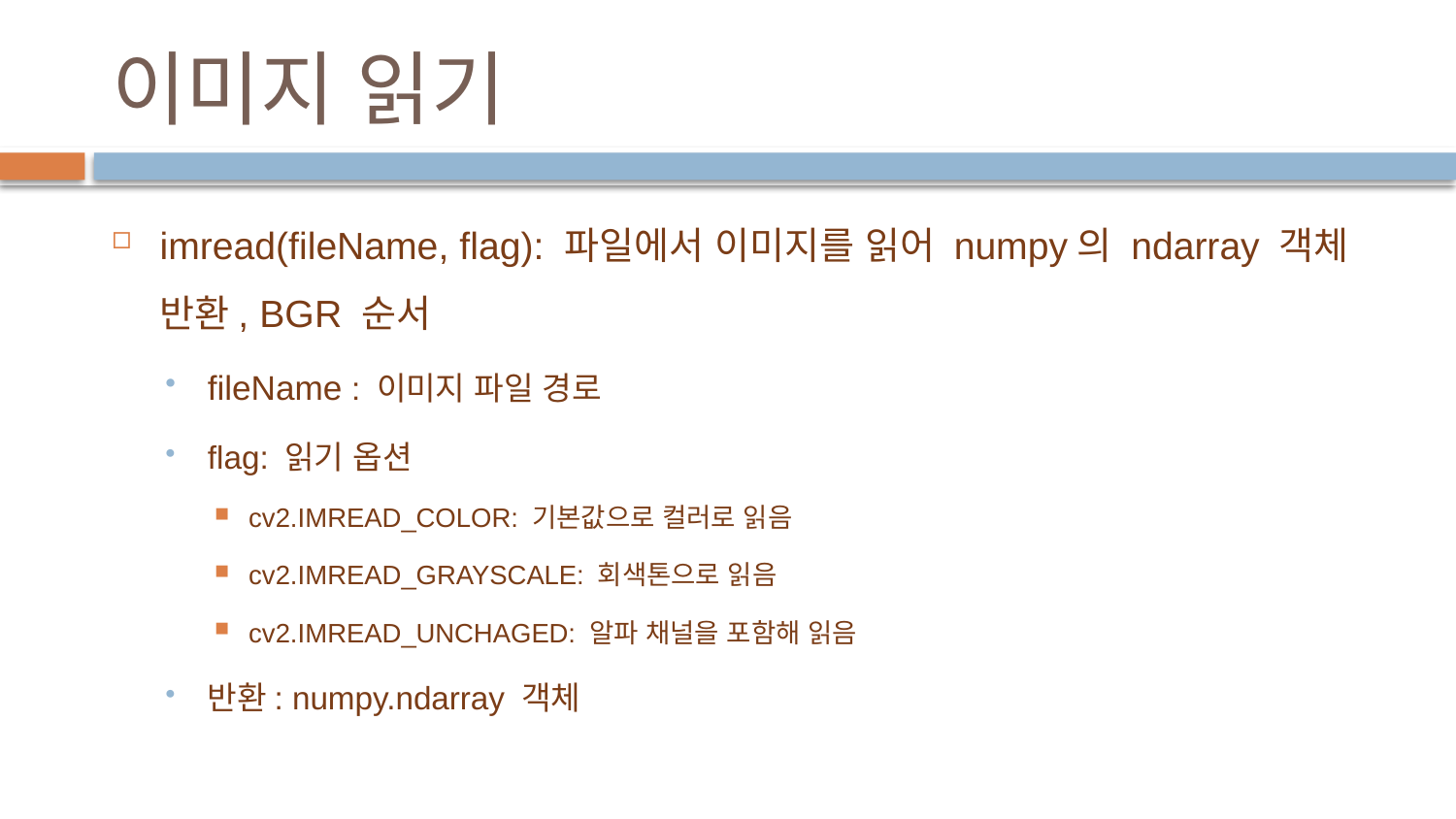

# 이미지 읽기
imread(fileName, flag): 파일에서 이미지를 읽어 numpy의 ndarray 객체 반환, BGR 순서
fileName : 이미지 파일 경로
flag: 읽기 옵션
cv2.IMREAD_COLOR: 기본값으로 컬러로 읽음
cv2.IMREAD_GRAYSCALE: 회색톤으로 읽음
cv2.IMREAD_UNCHAGED: 알파 채널을 포함해 읽음
반환: numpy.ndarray 객체